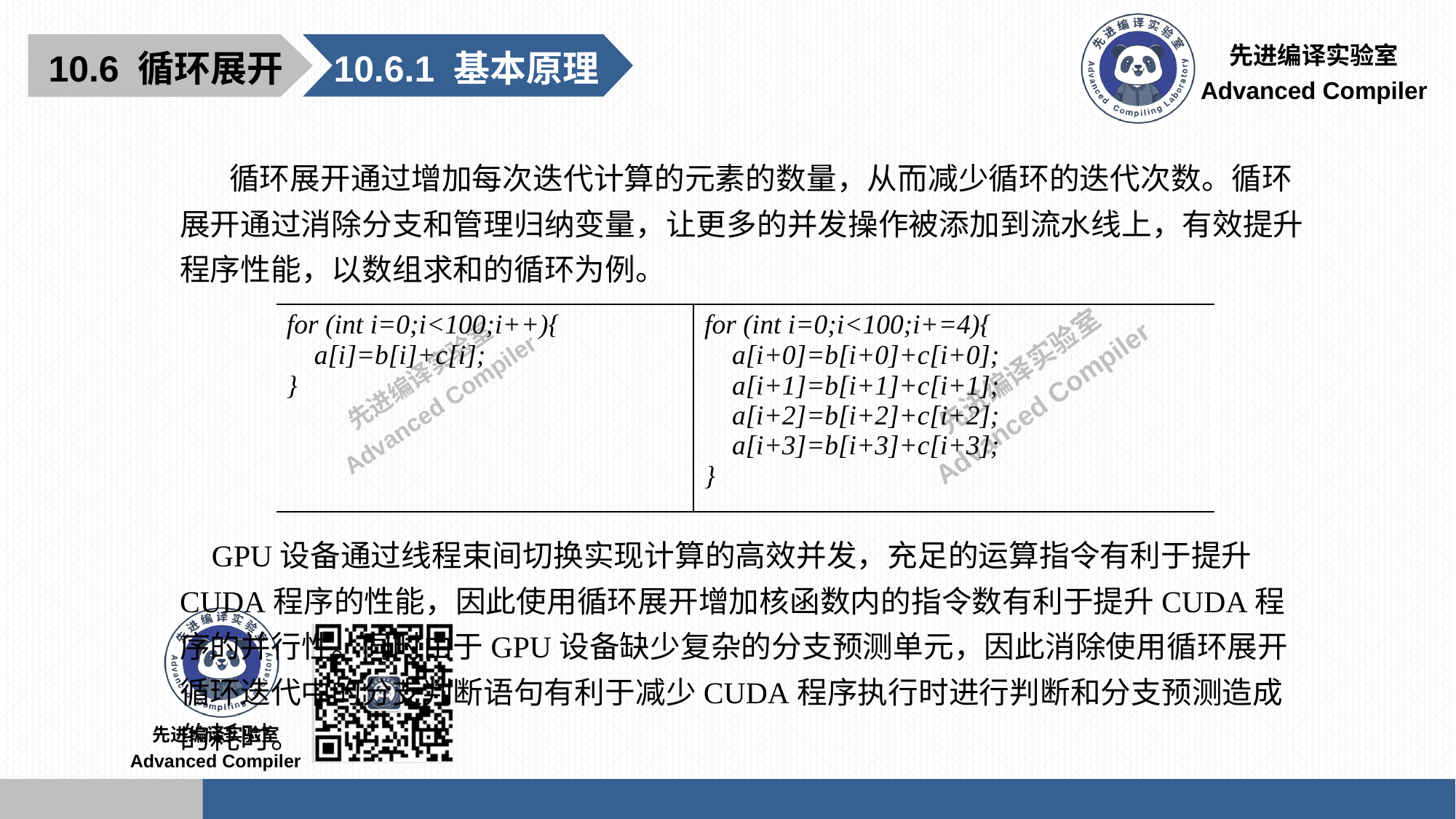

10.6.1 基本原理
10.6 循环展开

    循环展开通过增加每次迭代计算的元素的数量，从而减少循环的迭代次数。循环展开通过消除分支和管理归纳变量，让更多的并发操作被添加到流水线上，有效提升程序性能，以数组求和的循环为例。
| for (int i=0;i<100;i++){ a[i]=b[i]+c[i]; } | for (int i=0;i<100;i+=4){ a[i+0]=b[i+0]+c[i+0]; a[i+1]=b[i+1]+c[i+1]; a[i+2]=b[i+2]+c[i+2]; a[i+3]=b[i+3]+c[i+3]; } |
| --- | --- |
GPU设备通过线程束间切换实现计算的高效并发，充足的运算指令有利于提升CUDA程序的性能，因此使用循环展开增加核函数内的指令数有利于提升CUDA程序的并行性。同时由于GPU设备缺少复杂的分支预测单元，因此消除使用循环展开循环迭代中的分支判断语句有利于减少CUDA程序执行时进行判断和分支预测造成的耗时。